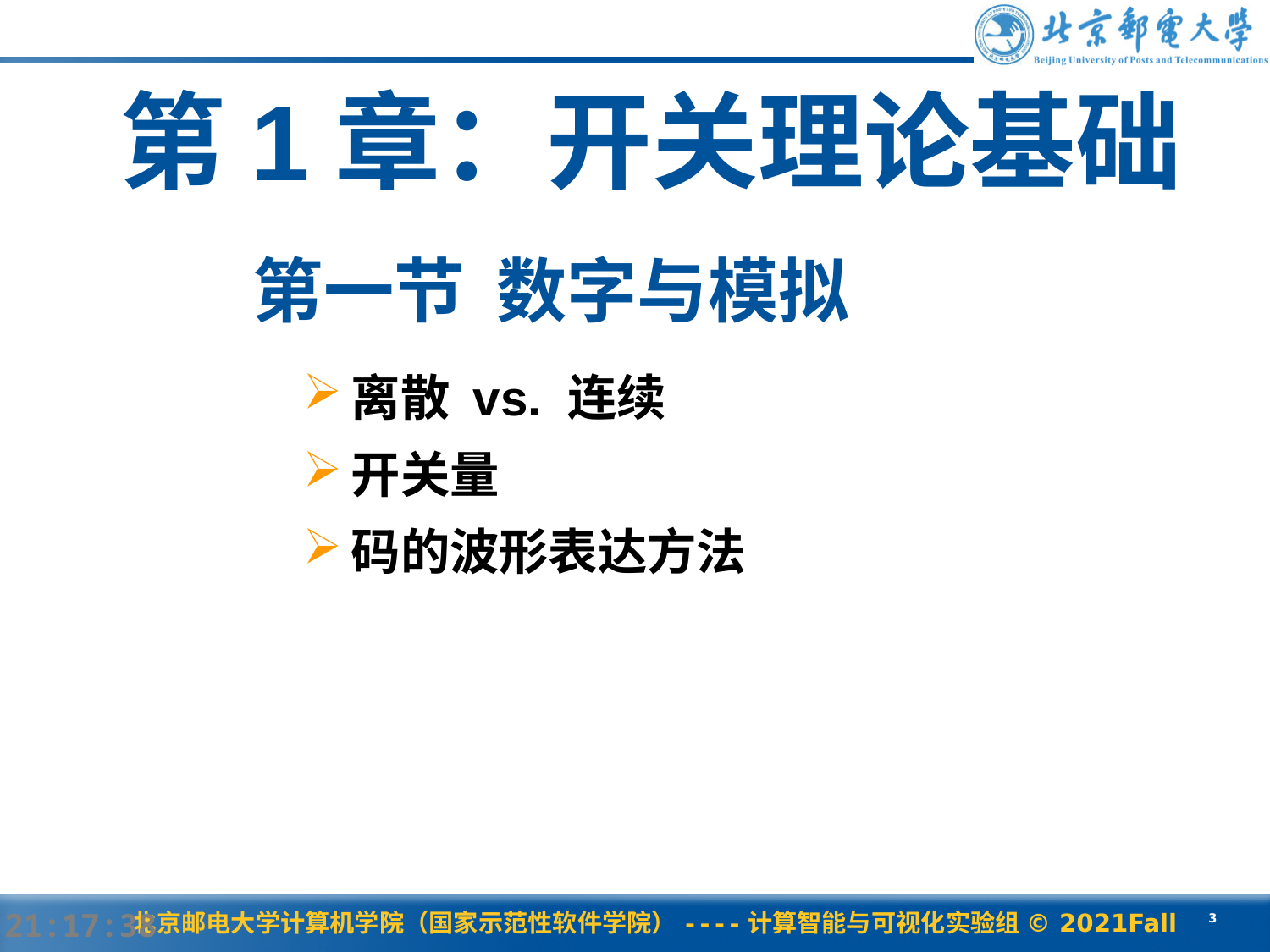

第1章：开关理论基础
# 第一节  数字与模拟
离散 vs. 连续
开关量
码的波形表达方法